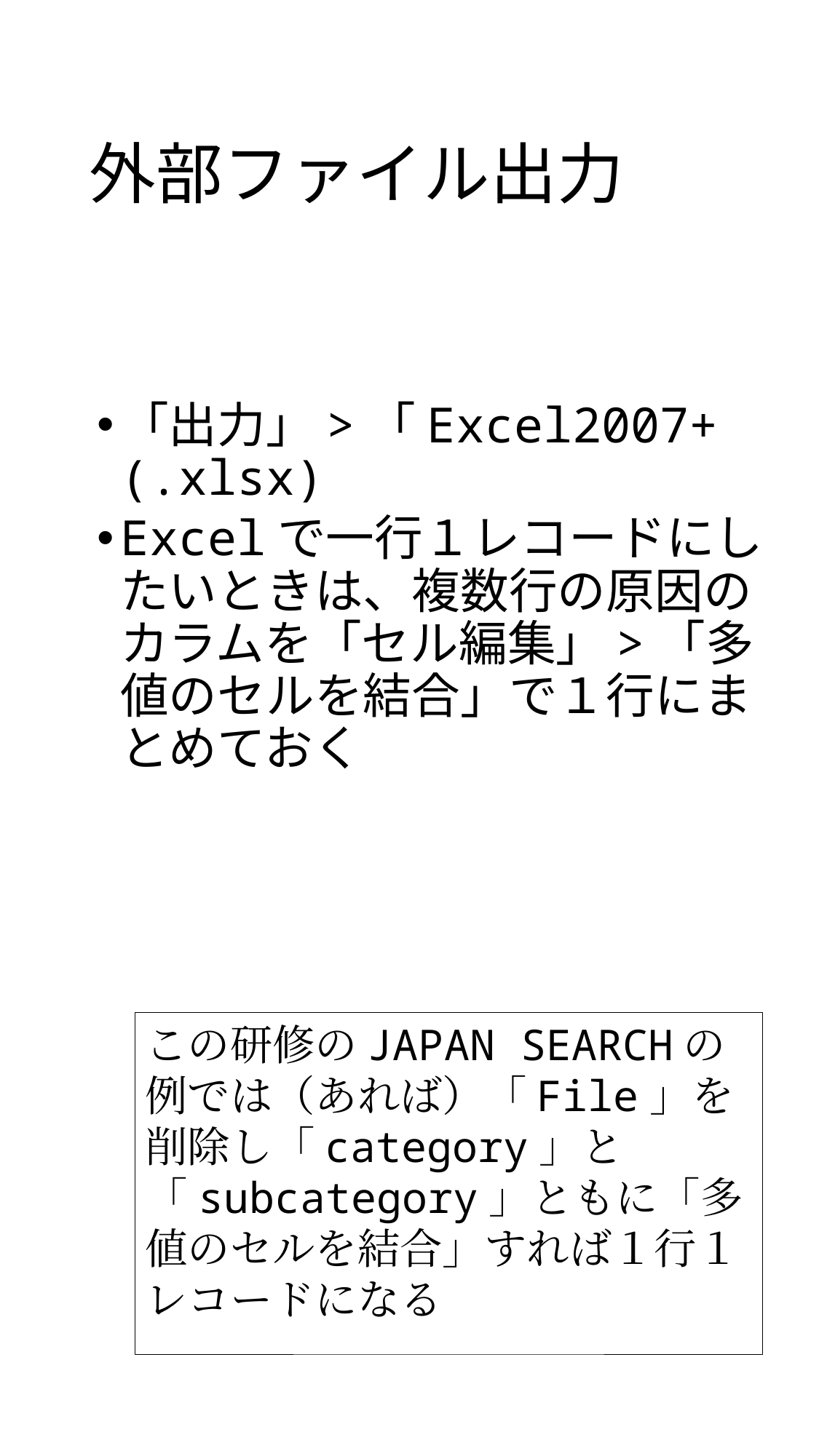

# 外部ファイル出力
「出力」>「Excel2007+ (.xlsx)
Excelで一行１レコードにしたいときは、複数行の原因のカラムを「セル編集」>「多値のセルを結合」で１行にまとめておく
この研修のJAPAN SEARCHの例では（あれば）「File」を削除し「category」と「subcategory」ともに「多値のセルを結合」すれば１行１レコードになる